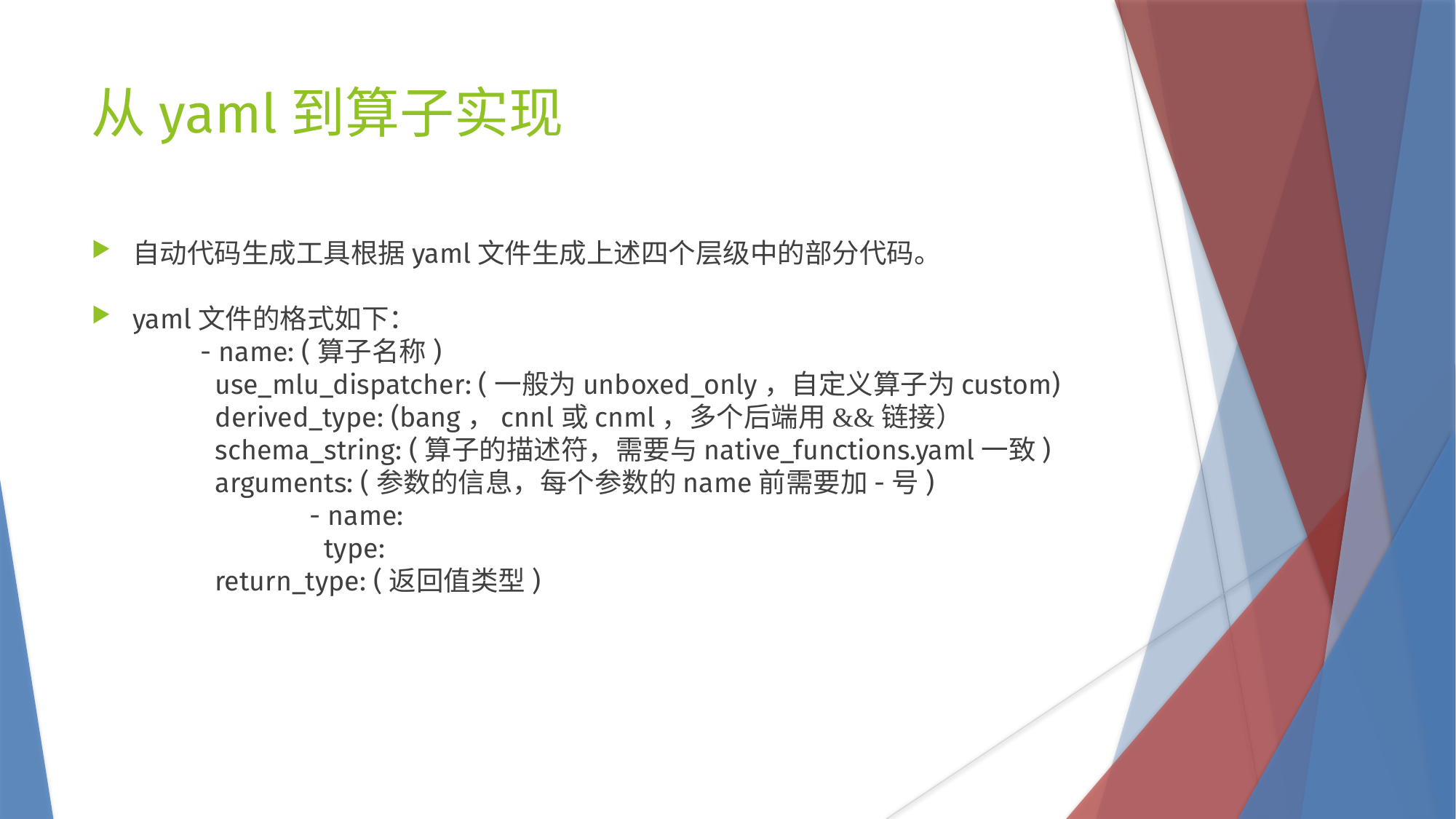

从yaml到算子实现
自动代码生成工具根据yaml文件生成上述四个层级中的部分代码。

yaml文件的格式如下：
 	- name: (算子名称)
	  use_mlu_dispatcher: (一般为unboxed_only，自定义算子为custom)
	  derived_type: (bang，cnnl或cnml，多个后端用&&链接）
	  schema_string: (算子的描述符，需要与native_functions.yaml一致)
	  arguments: (参数的信息，每个参数的name前需要加-号)
		- name:
		  type:
	  return_type: (返回值类型)